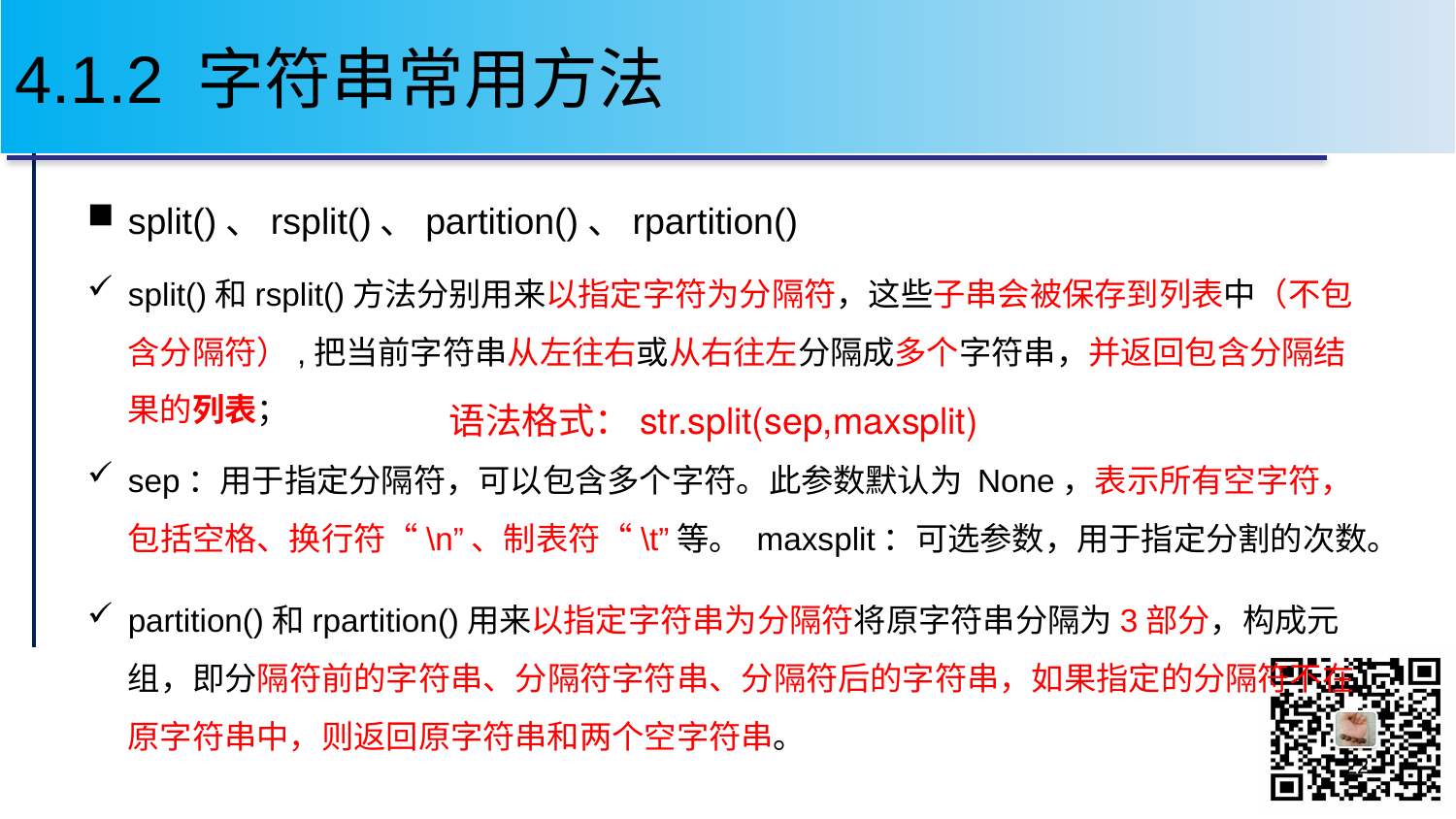

# 4.1.2 字符串常用方法
split()、rsplit()、partition()、rpartition()
split()和rsplit()方法分别用来以指定字符为分隔符，这些子串会被保存到列表中（不包含分隔符）,把当前字符串从左往右或从右往左分隔成多个字符串，并返回包含分隔结果的列表；
sep：用于指定分隔符，可以包含多个字符。此参数默认为 None，表示所有空字符，包括空格、换行符“\n”、制表符“\t”等。 maxsplit：可选参数，用于指定分割的次数。
partition()和rpartition()用来以指定字符串为分隔符将原字符串分隔为3部分，构成元组，即分隔符前的字符串、分隔符字符串、分隔符后的字符串，如果指定的分隔符不在原字符串中，则返回原字符串和两个空字符串。
语法格式：str.split(sep,maxsplit)
22